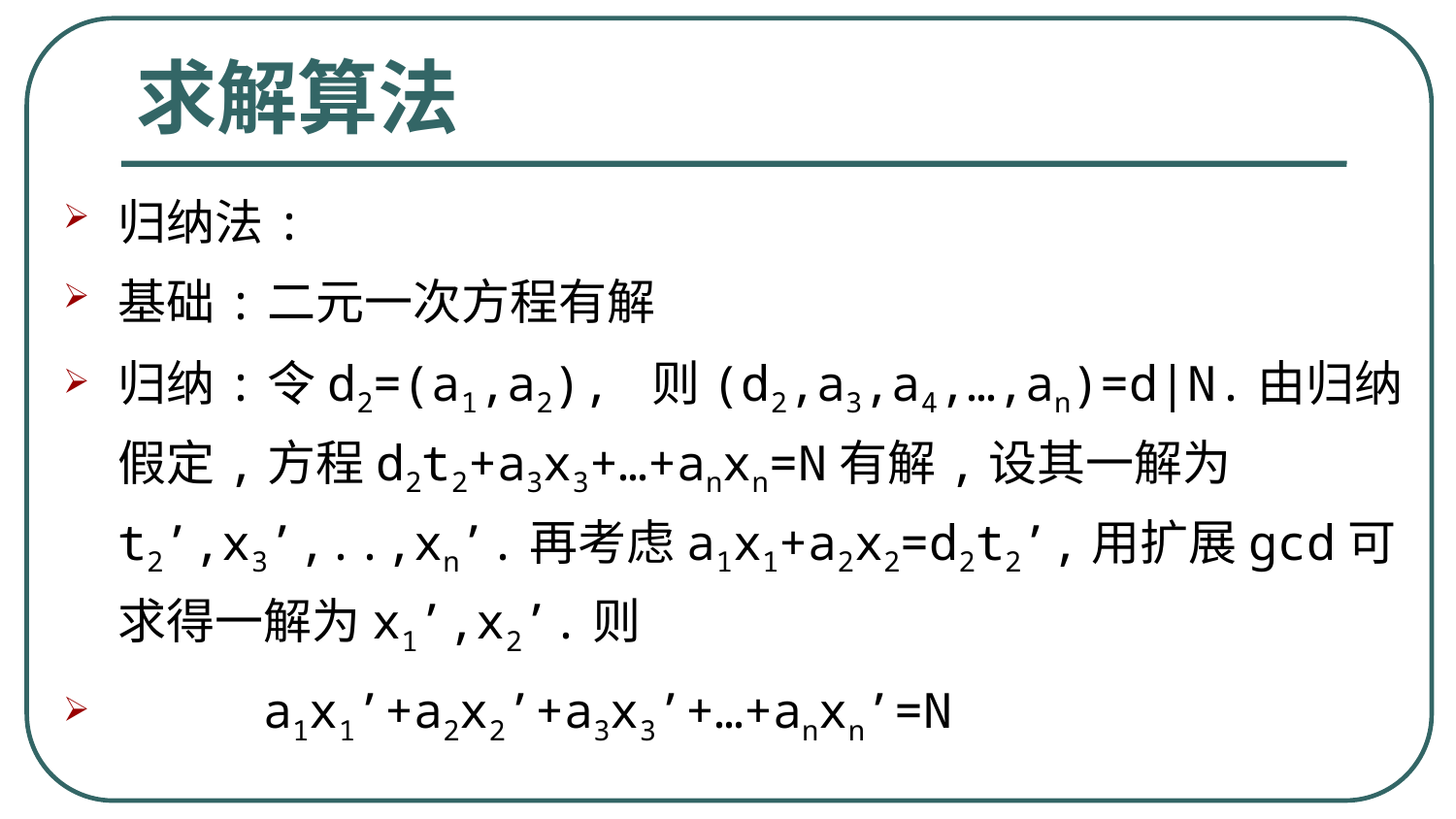

# 求解算法
归纳法:
基础:二元一次方程有解
归纳:令d2=(a1,a2), 则(d2,a3,a4,…,an)=d|N.由归纳假定,方程d2t2+a3x3+…+anxn=N有解,设其一解为t2’,x3’,..,xn’.再考虑a1x1+a2x2=d2t2’,用扩展gcd可求得一解为x1’,x2’.则
     a1x1’+a2x2’+a3x3’+…+anxn’=N